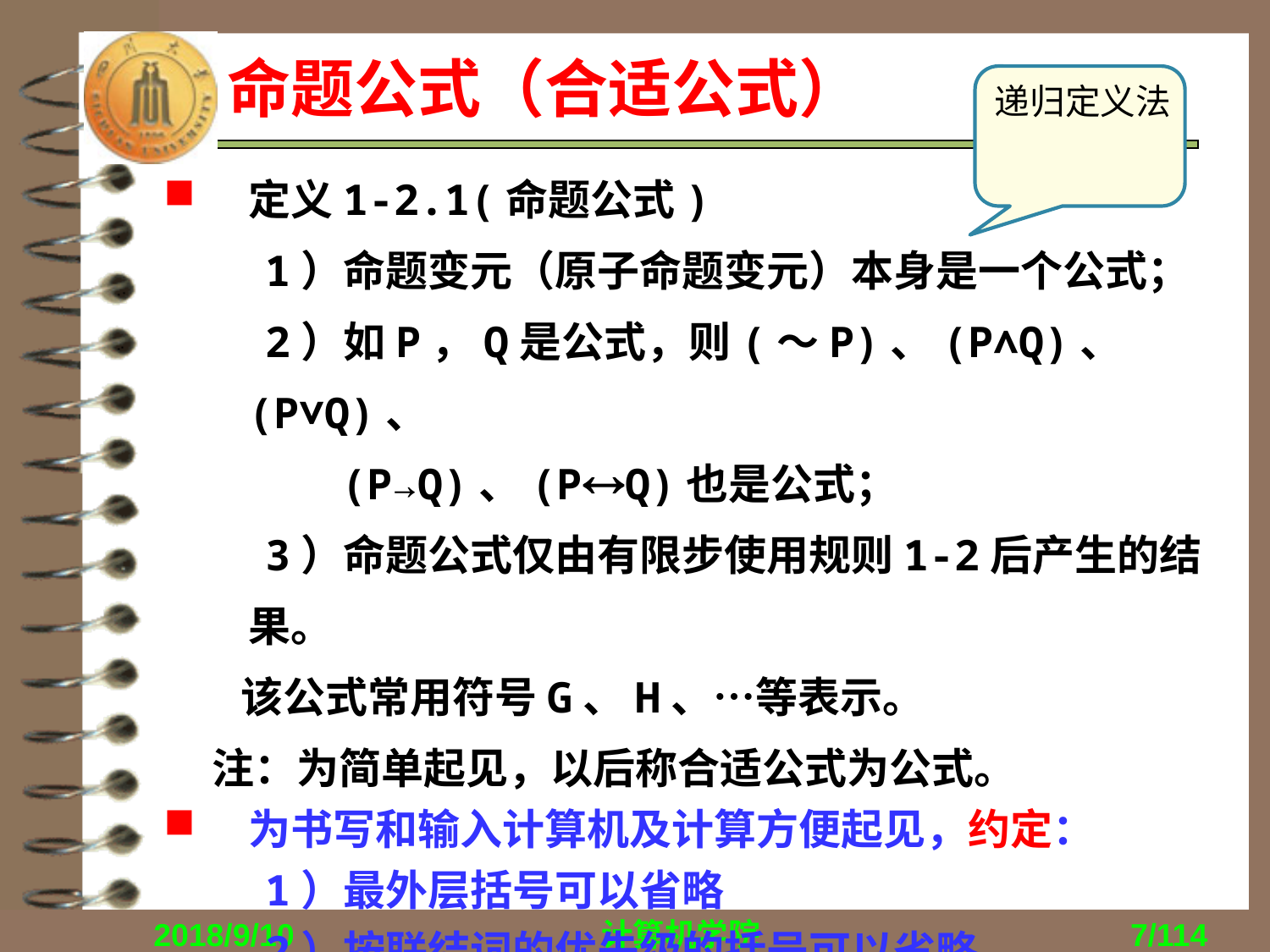

# 命题公式（合适公式）
递归定义法
定义1-2.1(命题公式)
    1）命题变元（原子命题变元）本身是一个公式；
    2）如P，Q是公式，则(～P)、(P∧Q)、(P∨Q)、
       (P→Q)、(P↔Q)也是公式；
    3）命题公式仅由有限步使用规则1-2后产生的结果。
       该公式常用符号G、H、…等表示。
    注：为简单起见，以后称合适公式为公式。
为书写和输入计算机及计算方便起见，约定：
    1）最外层括号可以省略
    2）按联结词的优先级的括号可以省略
2018/9/10
计算机学院
7/114